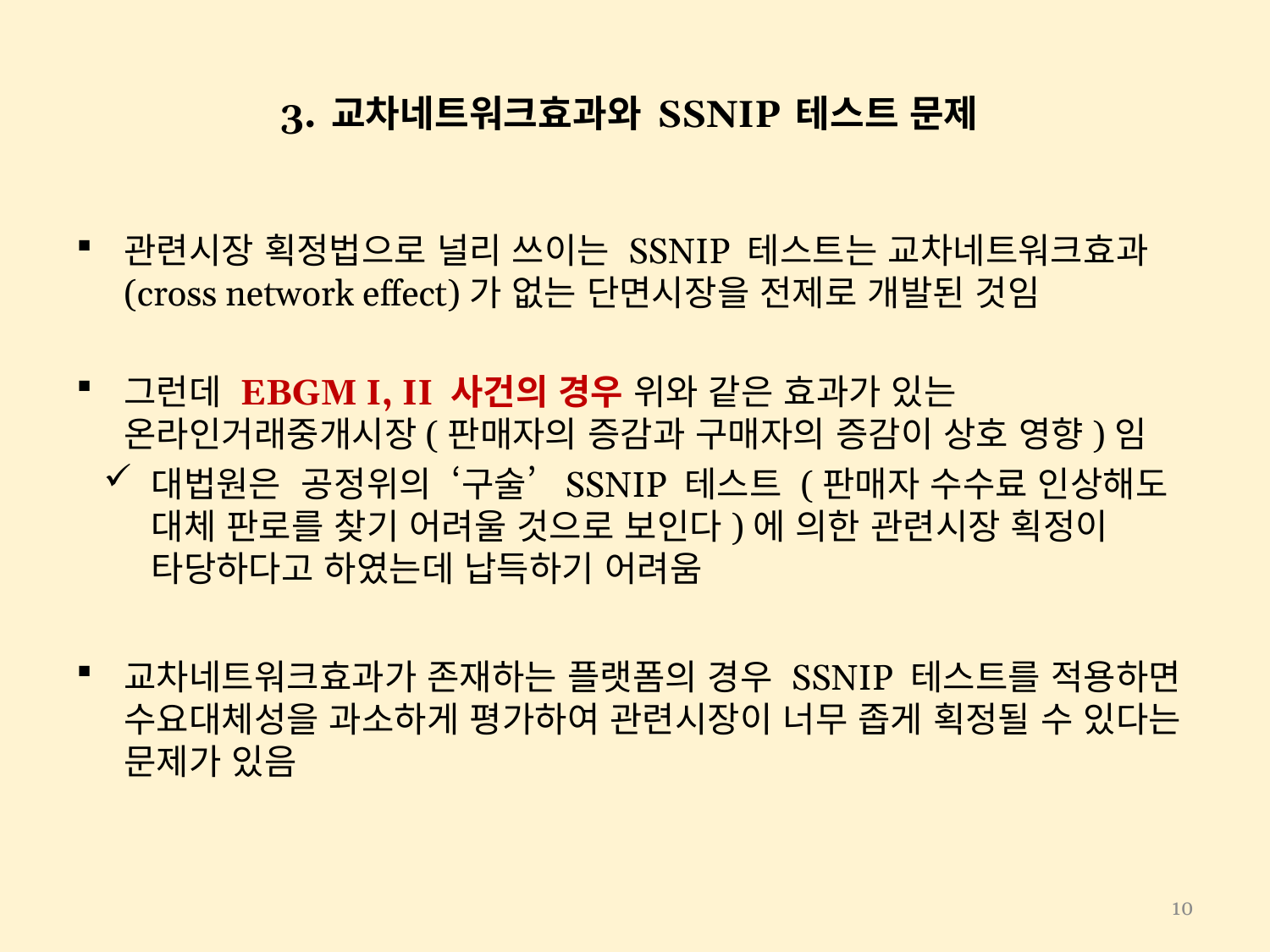

# 3. 교차네트워크효과와 SSNIP 테스트 문제
관련시장 획정법으로 널리 쓰이는 SSNIP 테스트는 교차네트워크효과(cross network effect)가 없는 단면시장을 전제로 개발된 것임

그런데 EBGM I, II 사건의 경우 위와 같은 효과가 있는 온라인거래중개시장(판매자의 증감과 구매자의 증감이 상호 영향)임
대법원은  공정위의  ‘구술’  SSNIP 테스트 (판매자 수수료 인상해도 대체 판로를 찾기 어려울 것으로 보인다)에 의한 관련시장 획정이 타당하다고 하였는데 납득하기 어려움

교차네트워크효과가 존재하는 플랫폼의 경우 SSNIP 테스트를 적용하면 수요대체성을 과소하게 평가하여 관련시장이 너무 좁게 획정될 수 있다는 문제가 있음

10